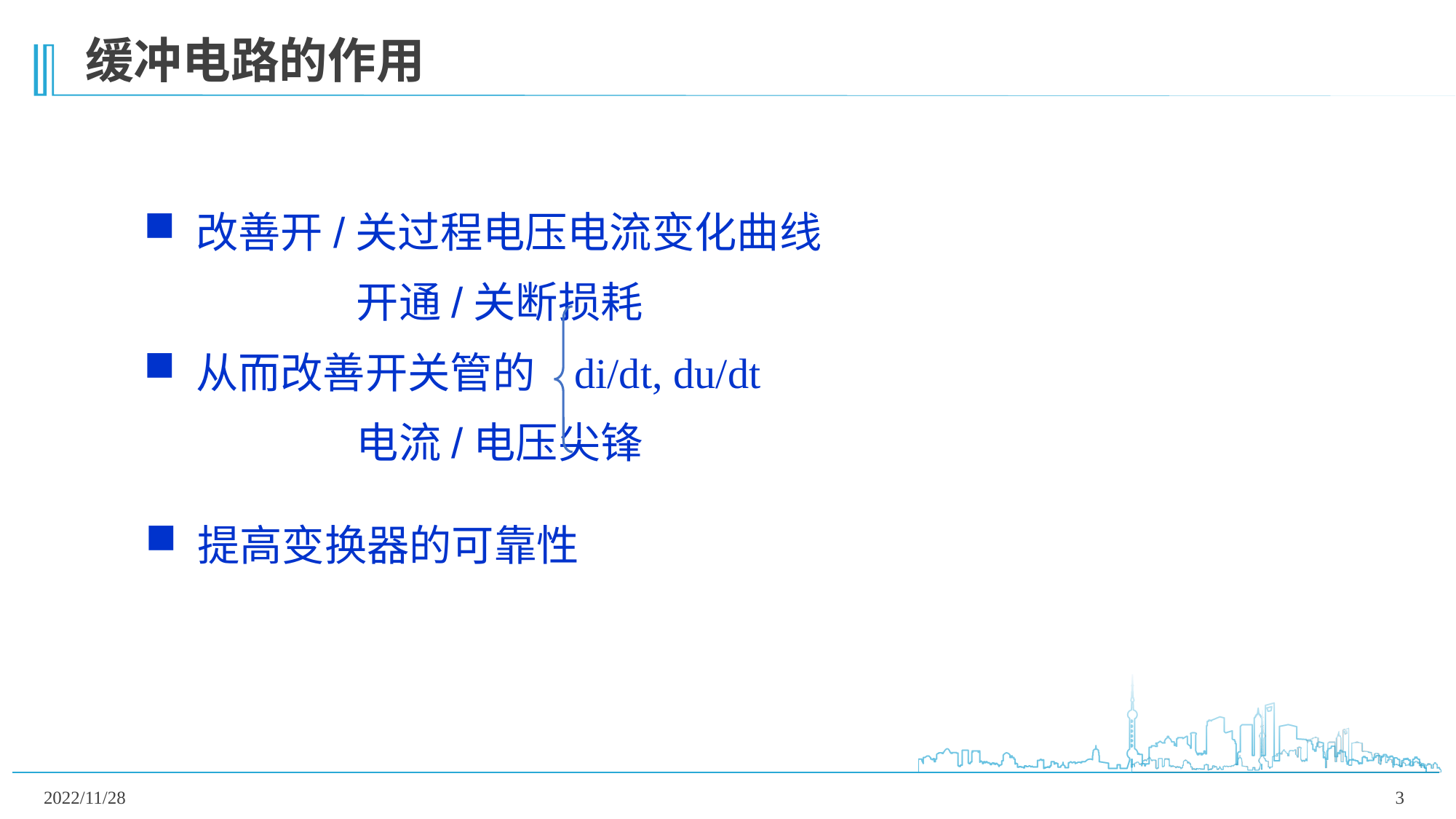

缓冲电路的作用

 改善开/关过程电压电流变化曲线
                     开通/关断损耗
 从而改善开关管的   di/dt, du/dt
                     电流/电压尖锋

 提高变换器的可靠性